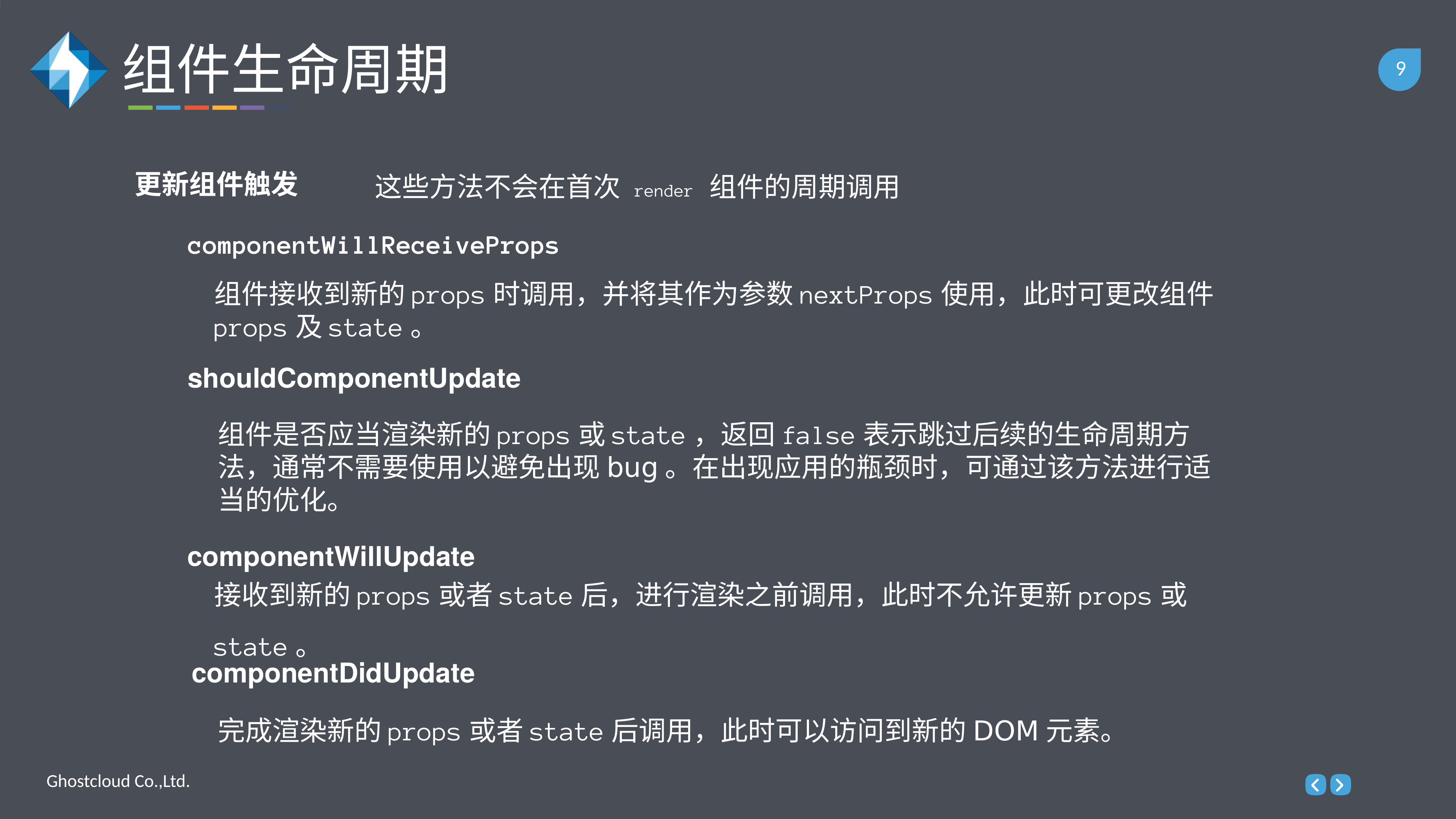

组件生命周期

这些方法不会在首次 render 组件的周期调用
更新组件触发
componentWillReceiveProps
组件接收到新的props时调用，并将其作为参数nextProps使用，此时可更改组件props及state。
shouldComponentUpdate
组件是否应当渲染新的props或state，返回false表示跳过后续的生命周期方法，通常不需要使用以避免出现bug。在出现应用的瓶颈时，可通过该方法进行适当的优化。
componentWillUpdate
接收到新的props或者state后，进行渲染之前调用，此时不允许更新props或state。
componentDidUpdate
完成渲染新的props或者state后调用，此时可以访问到新的DOM元素。